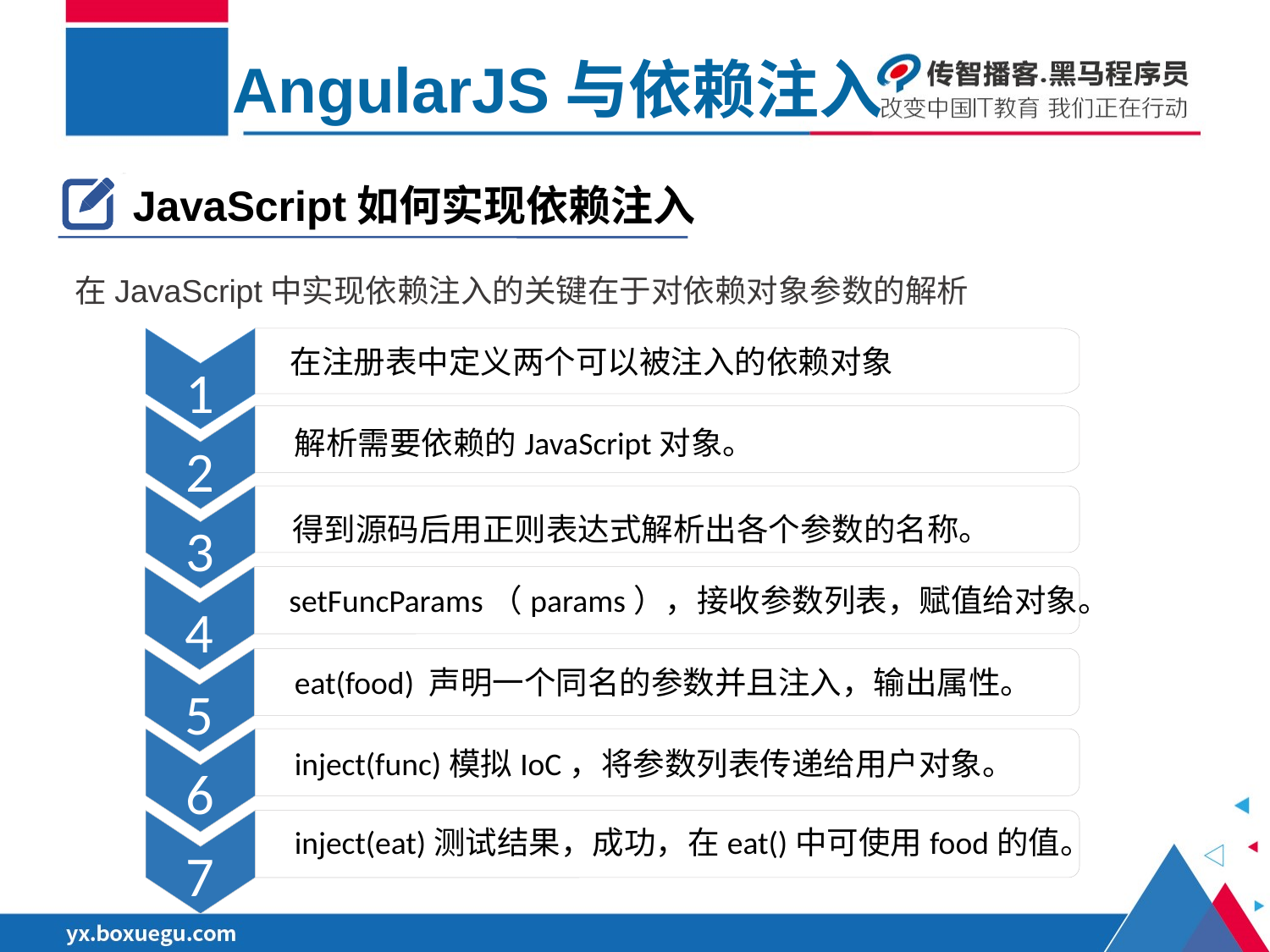

AngularJS与依赖注入
JavaScript如何实现依赖注入

在JavaScript中实现依赖注入的关键在于对依赖对象参数的解析

1

在注册表中定义两个可以被注入的依赖对象

2

解析需要依赖的JavaScript对象。

3

得到源码后用正则表达式解析出各个参数的名称。

4
setFuncParams（params），接收参数列表，赋值给对象。

5
eat(food) 声明一个同名的参数并且注入，输出属性。

6
inject(func)模拟IoC，将参数列表传递给用户对象。

7
inject(eat)测试结果，成功，在eat()中可使用food的值。